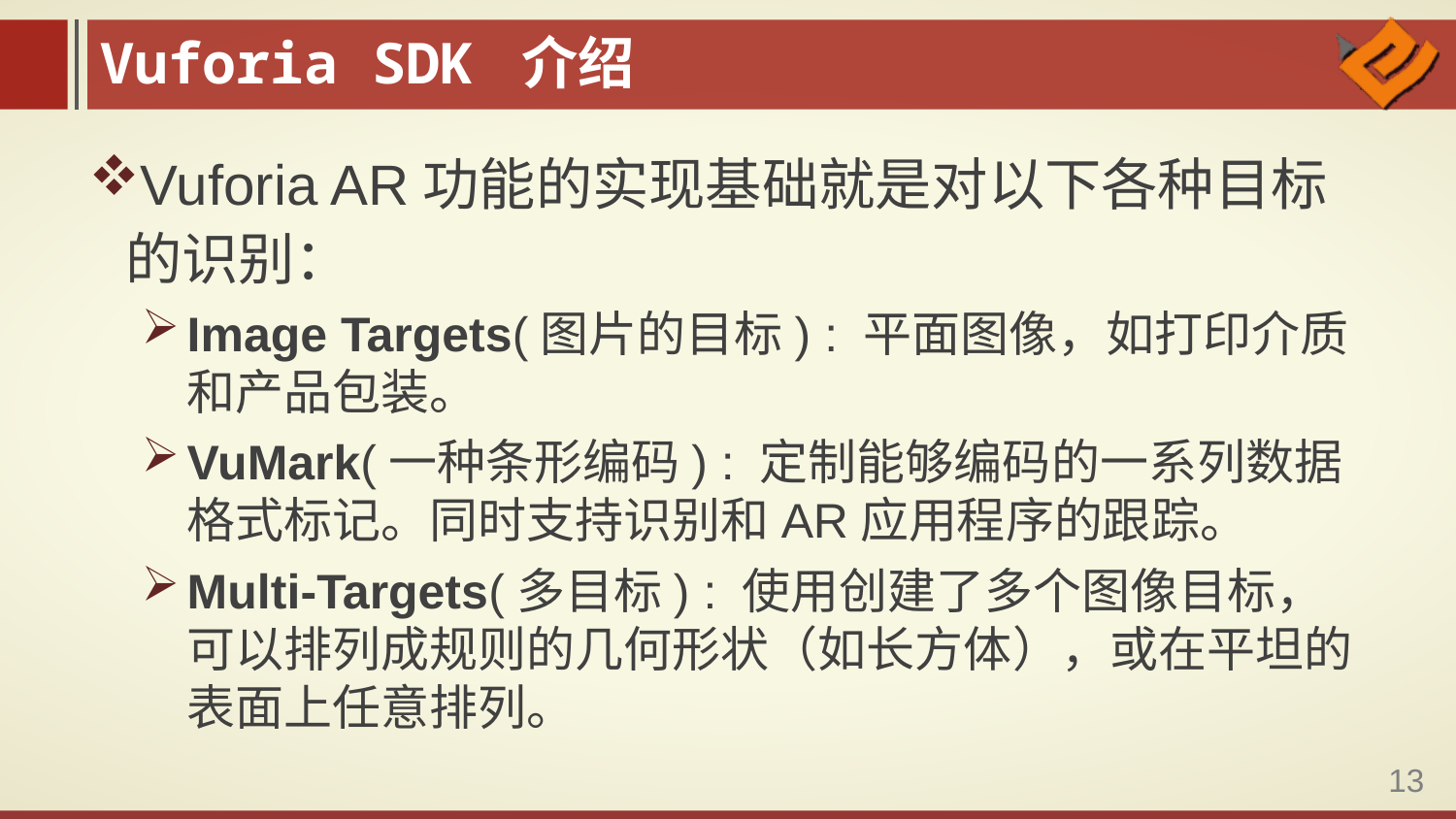

Vuforia SDK 介绍
Vuforia AR功能的实现基础就是对以下各种目标的识别：
Image Targets(图片的目标) : 平面图像，如打印介质和产品包装。
VuMark(一种条形编码) : 定制能够编码的一系列数据格式标记。同时支持识别和AR应用程序的跟踪。
Multi-Targets(多目标) : 使用创建了多个图像目标，可以排列成规则的几何形状（如长方体），或在平坦的表面上任意排列。